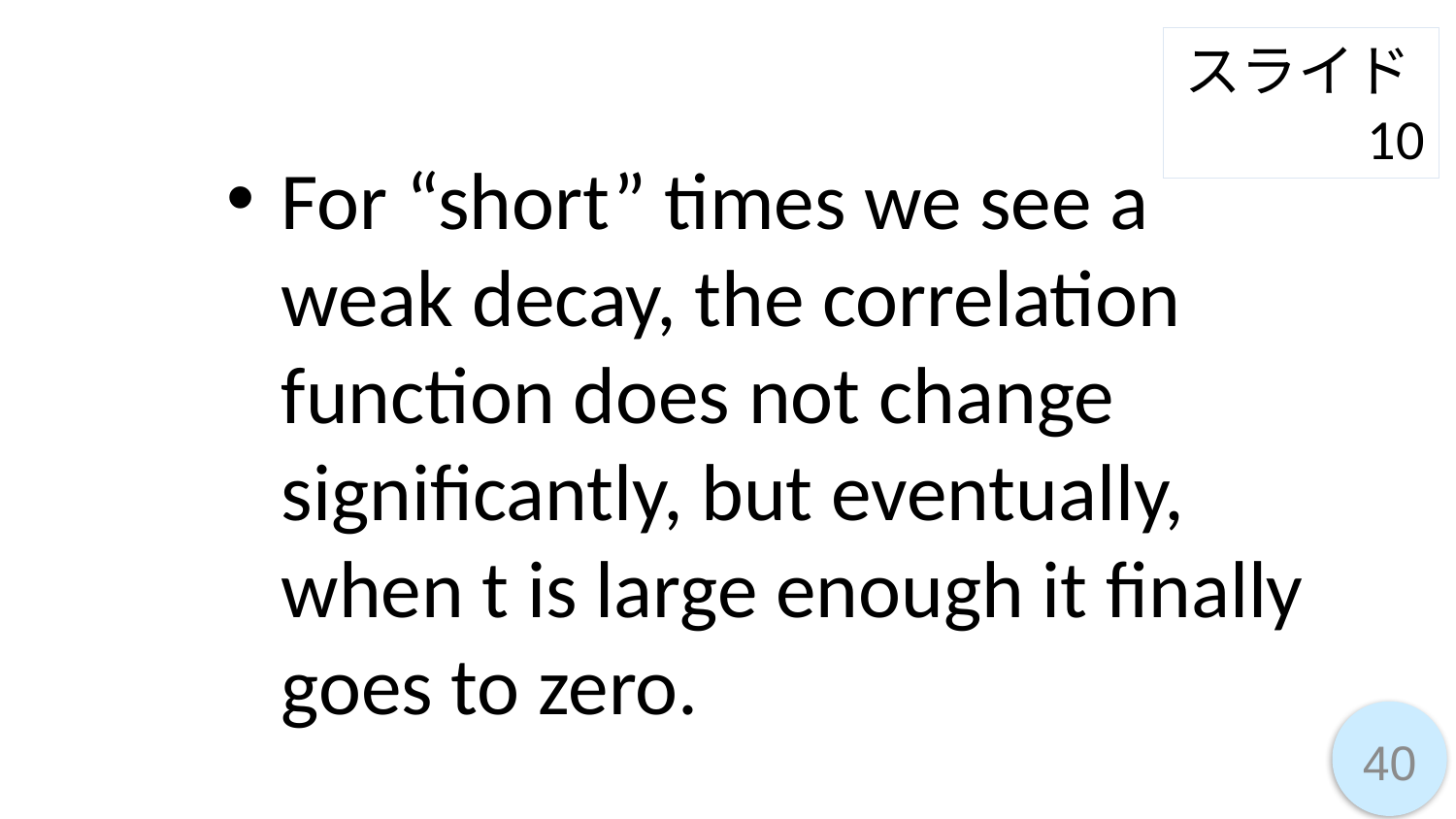

スライド10
For “short” times we see a weak decay, the correlation function does not change significantly, but eventually, when t is large enough it finally goes to zero.
40